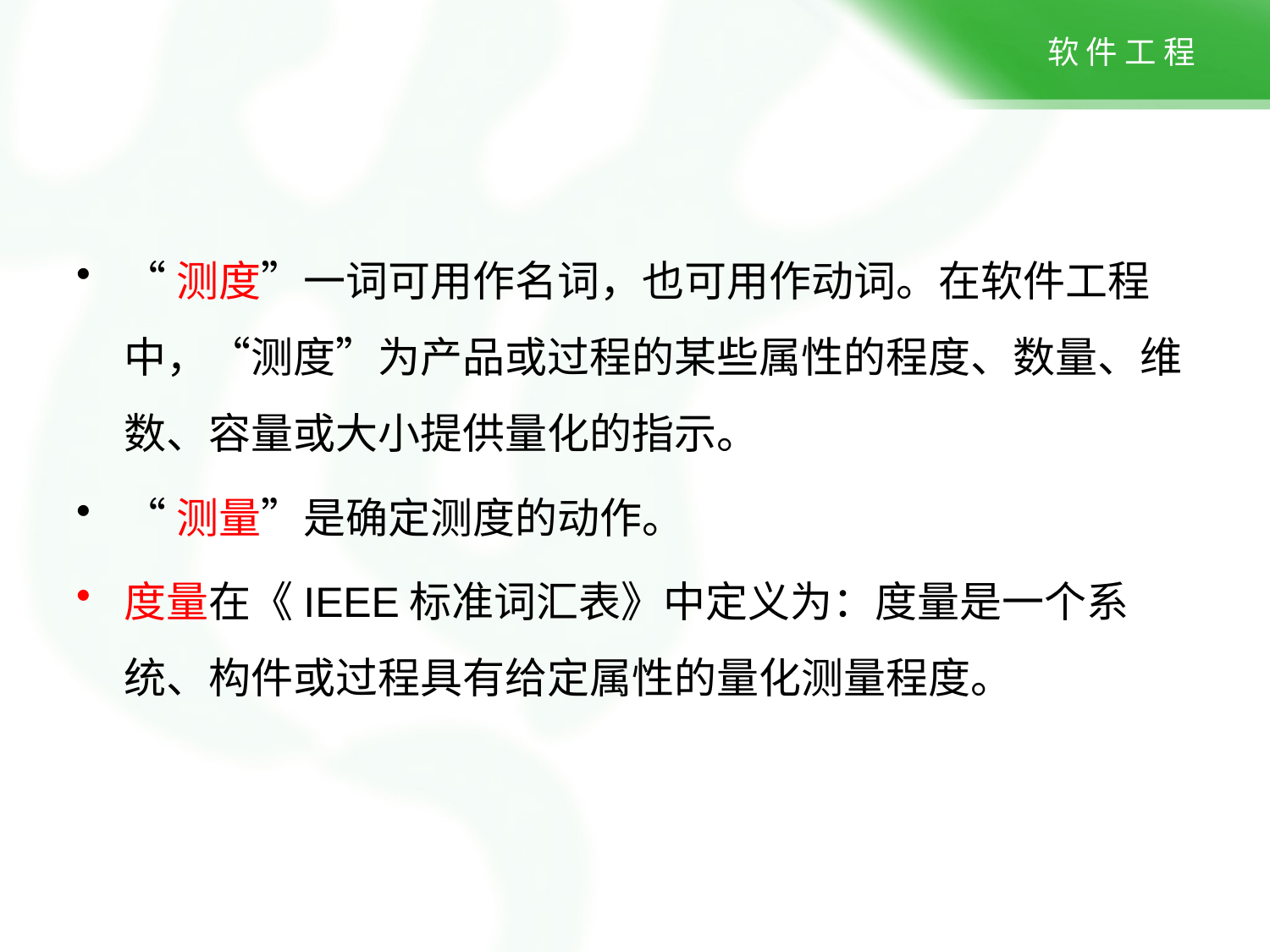

#
“测度”一词可用作名词，也可用作动词。在软件工程中，“测度”为产品或过程的某些属性的程度、数量、维数、容量或大小提供量化的指示。
“测量”是确定测度的动作。
度量在《IEEE标准词汇表》中定义为：度量是一个系统、构件或过程具有给定属性的量化测量程度。